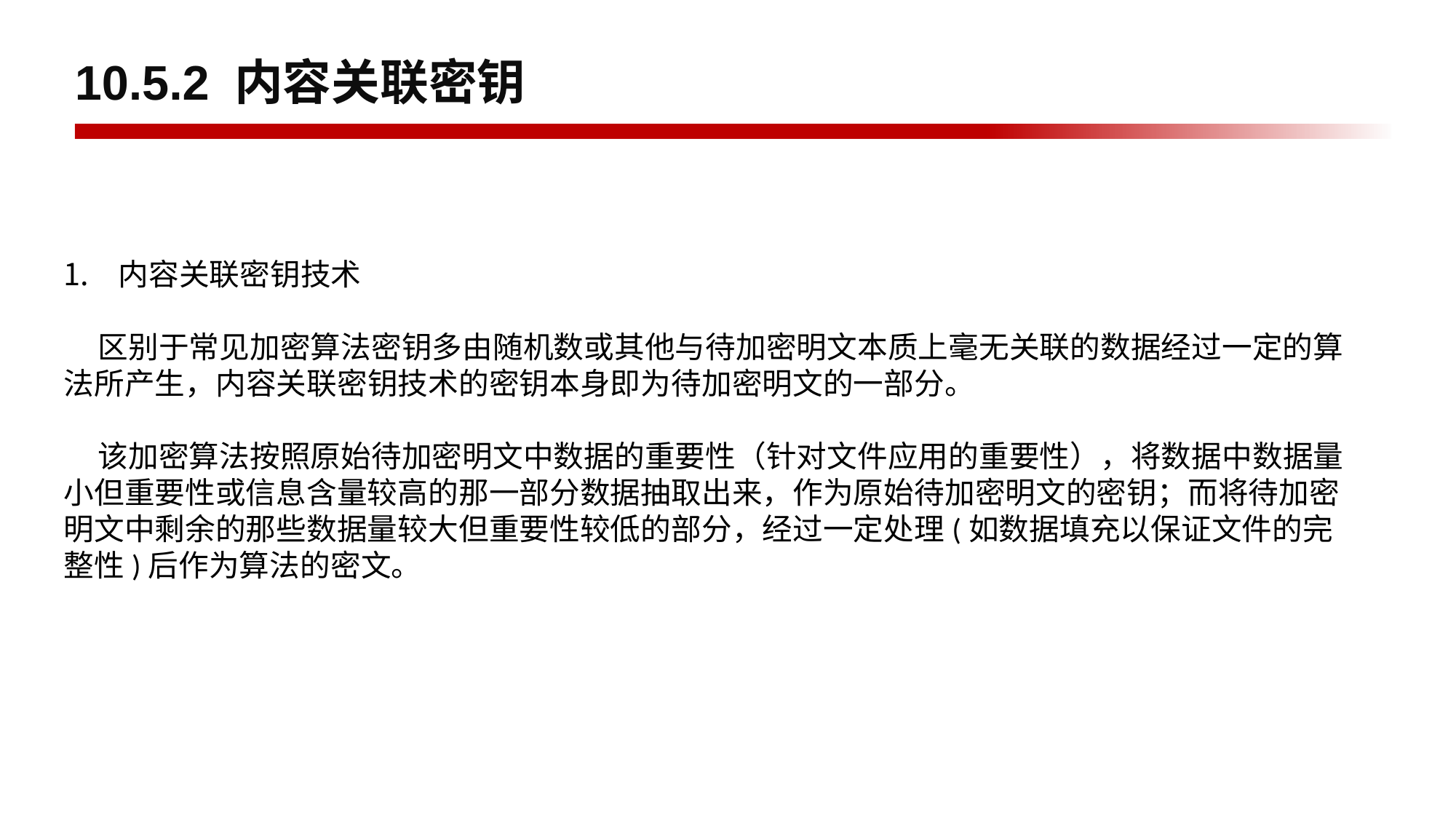

# 10.5.2 内容关联密钥

内容关联密钥技术

    区别于常见加密算法密钥多由随机数或其他与待加密明文本质上毫无关联的数据经过一定的算法所产生，内容关联密钥技术的密钥本身即为待加密明文的一部分。

    该加密算法按照原始待加密明文中数据的重要性（针对文件应用的重要性），将数据中数据量小但重要性或信息含量较高的那一部分数据抽取出来，作为原始待加密明文的密钥；而将待加密明文中剩余的那些数据量较大但重要性较低的部分，经过一定处理(如数据填充以保证文件的完整性)后作为算法的密文。